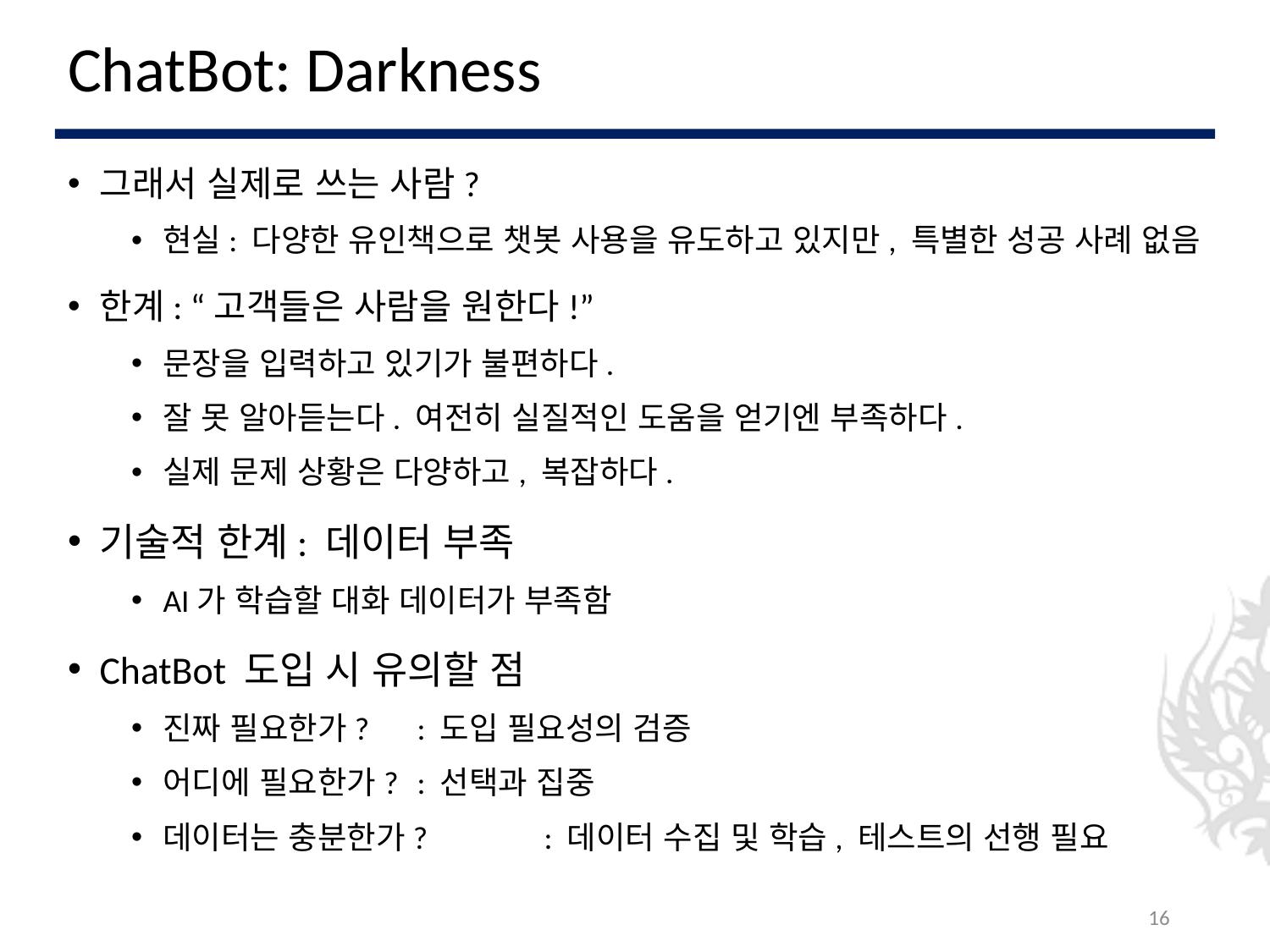

# ChatBot: Darkness
그래서 실제로 쓰는 사람?
현실: 다양한 유인책으로 챗봇 사용을 유도하고 있지만, 특별한 성공 사례 없음
한계: “고객들은 사람을 원한다!”
문장을 입력하고 있기가 불편하다.
잘 못 알아듣는다. 여전히 실질적인 도움을 얻기엔 부족하다.
실제 문제 상황은 다양하고, 복잡하다.
기술적 한계: 데이터 부족
AI가 학습할 대화 데이터가 부족함
ChatBot 도입 시 유의할 점
진짜 필요한가? 	: 도입 필요성의 검증
어디에 필요한가? 	: 선택과 집중
데이터는 충분한가?	: 데이터 수집 및 학습, 테스트의 선행 필요

16